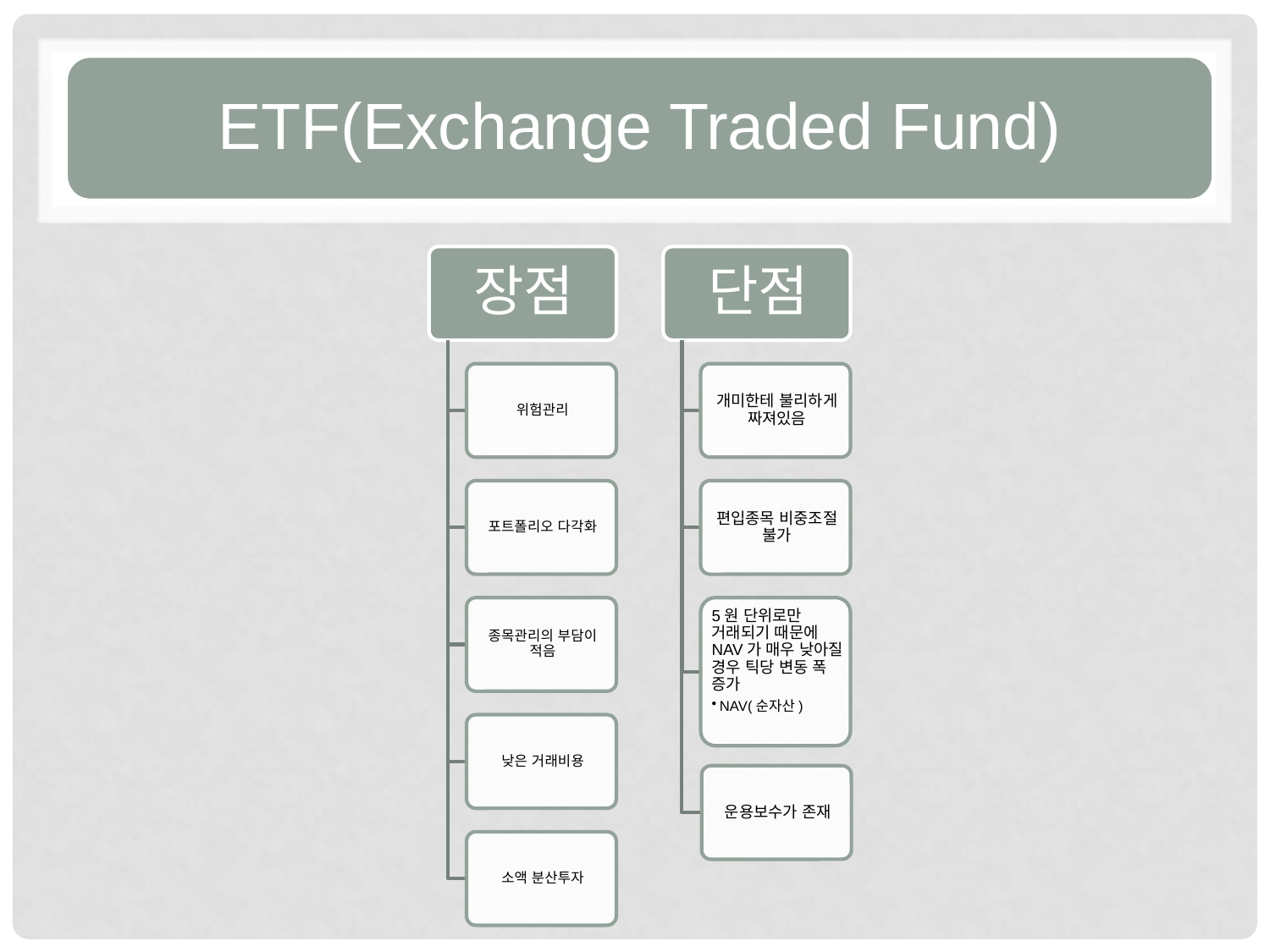

ETF(Exchange Traded Fund)
장점
위험관리
포트폴리오 다각화
종목관리의 부담이 적음
낮은 거래비용
소액 분산투자
단점
개미한테 불리하게 짜져있음
편입종목 비중조절 불가
5원 단위로만 거래되기 때문에 NAV가 매우 낮아질 경우 틱당 변동 폭 증가
NAV(순자산)
운용보수가 존재